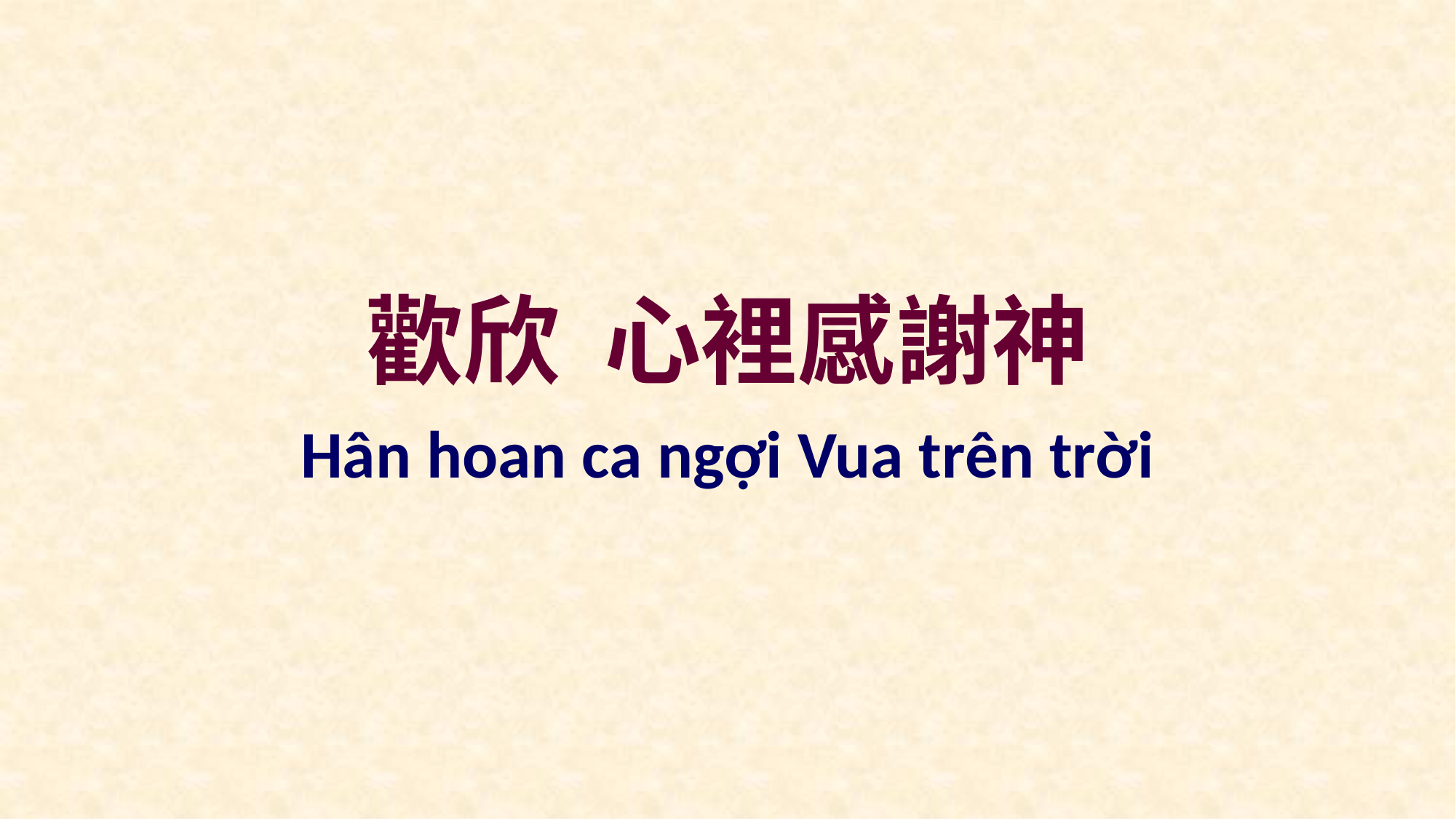

歡欣  心裡感謝神
Hân hoan ca ngợi Vua trên trời